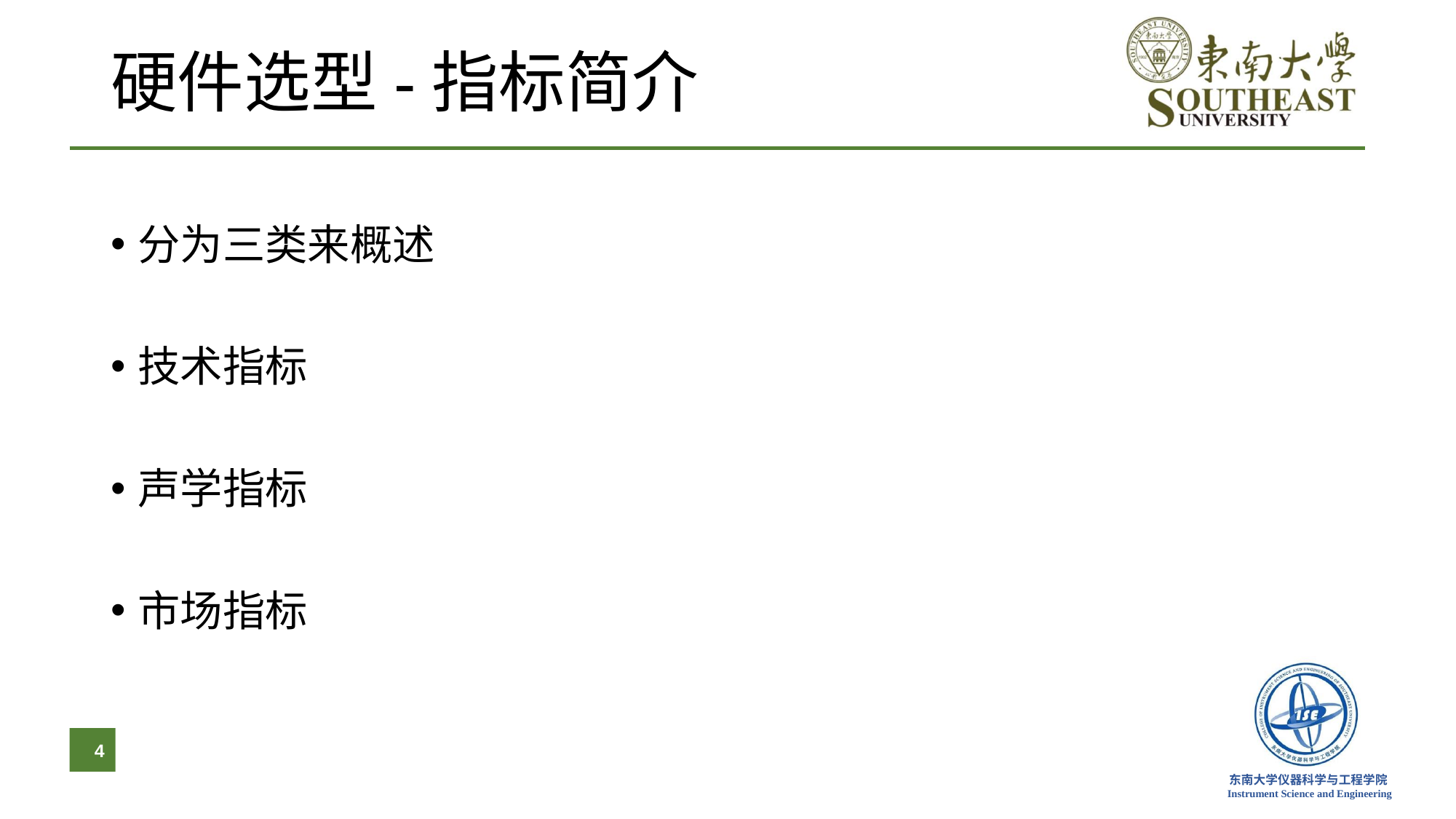

# 硬件选型-指标简介
分为三类来概述

技术指标

声学指标

市场指标
4